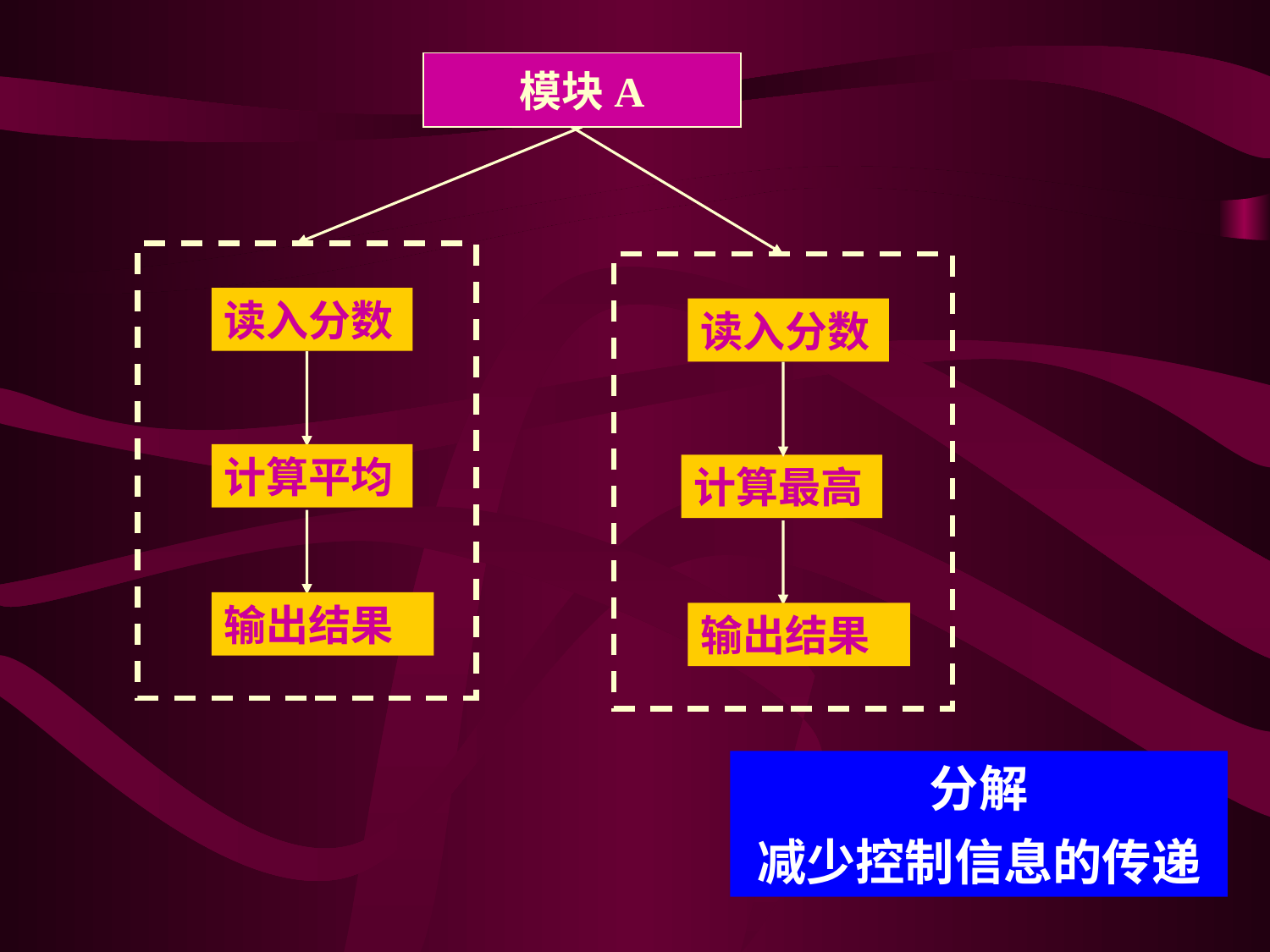

模块A

读入分数
读入分数

计算平均
计算最高

输出结果
输出结果
分解
减少控制信息的传递

54